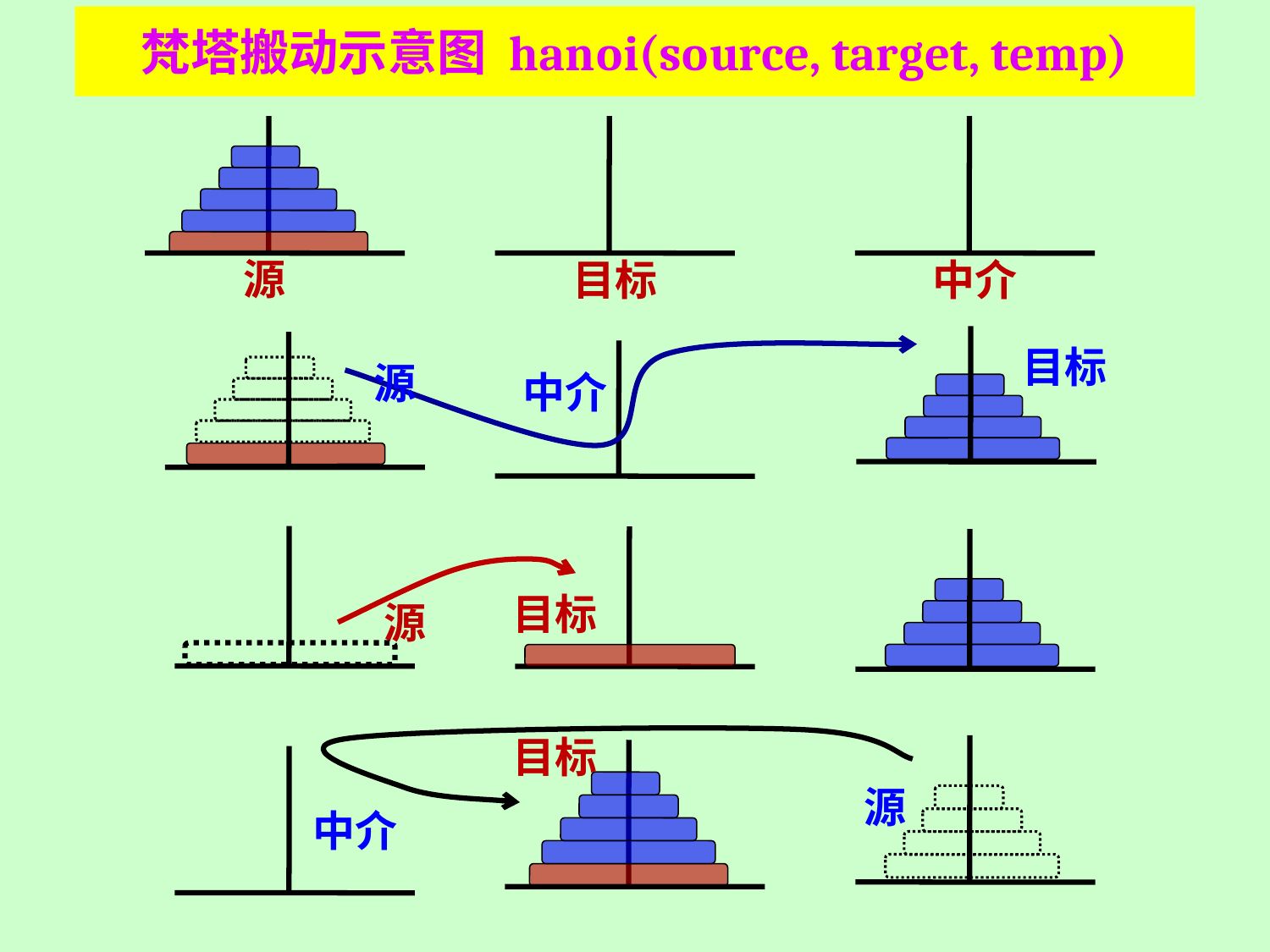

梵塔搬动示意图 hanoi(source, target, temp)

源
目标
中介

目标

源
中介

目标
源

目标

源

中介

112